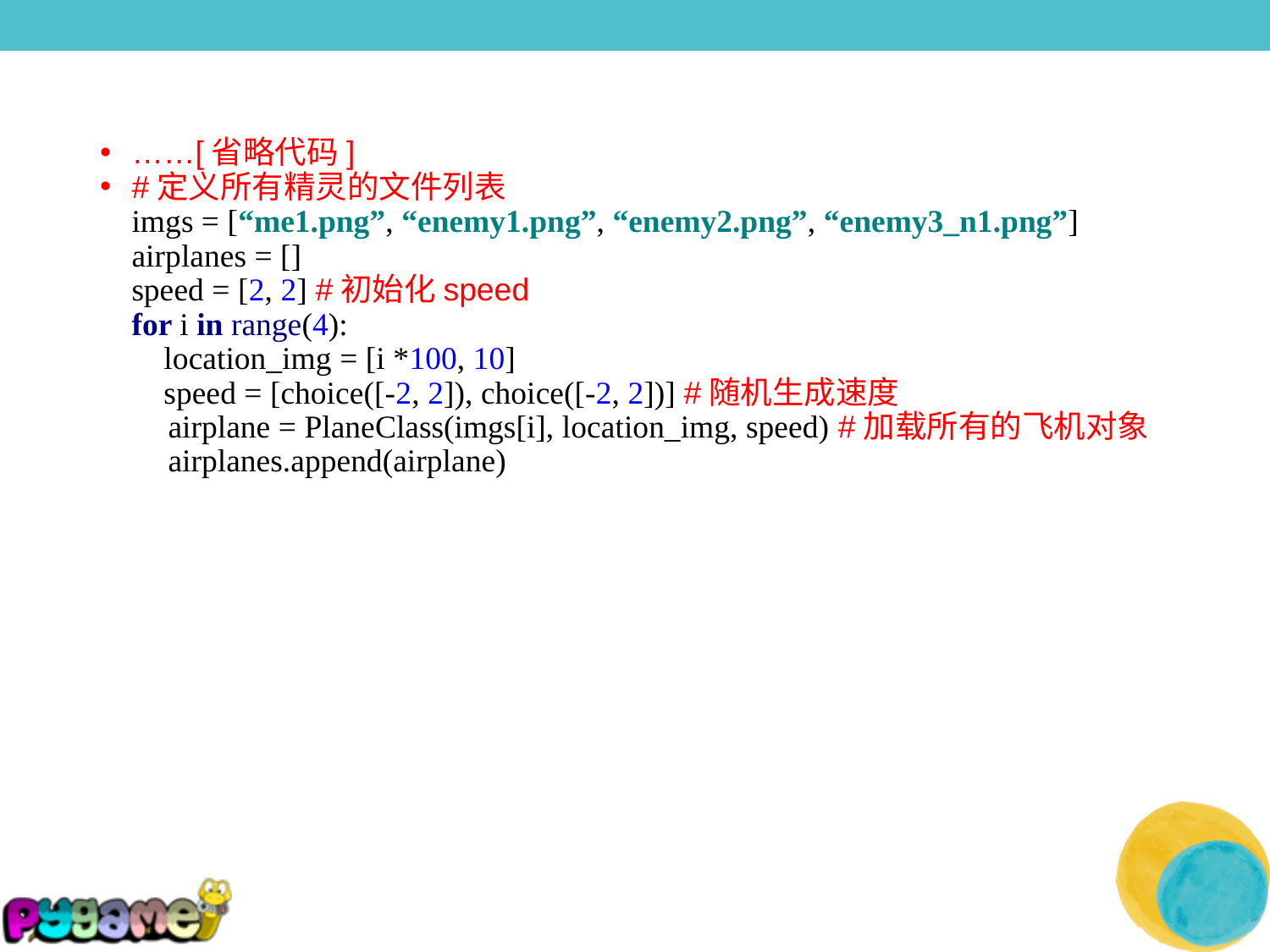

……[省略代码]
#定义所有精灵的文件列表
imgs = [“me1.png”, “enemy1.png”, “enemy2.png”, “enemy3_n1.png”]
airplanes = []
speed = [2, 2] #初始化speed
for i in range(4):
    location_img = [i *100, 10]
    speed = [choice([-2, 2]), choice([-2, 2])] #随机生成速度
    airplane = PlaneClass(imgs[i], location_img, speed) #加载所有的飞机对象
    airplanes.append(airplane)